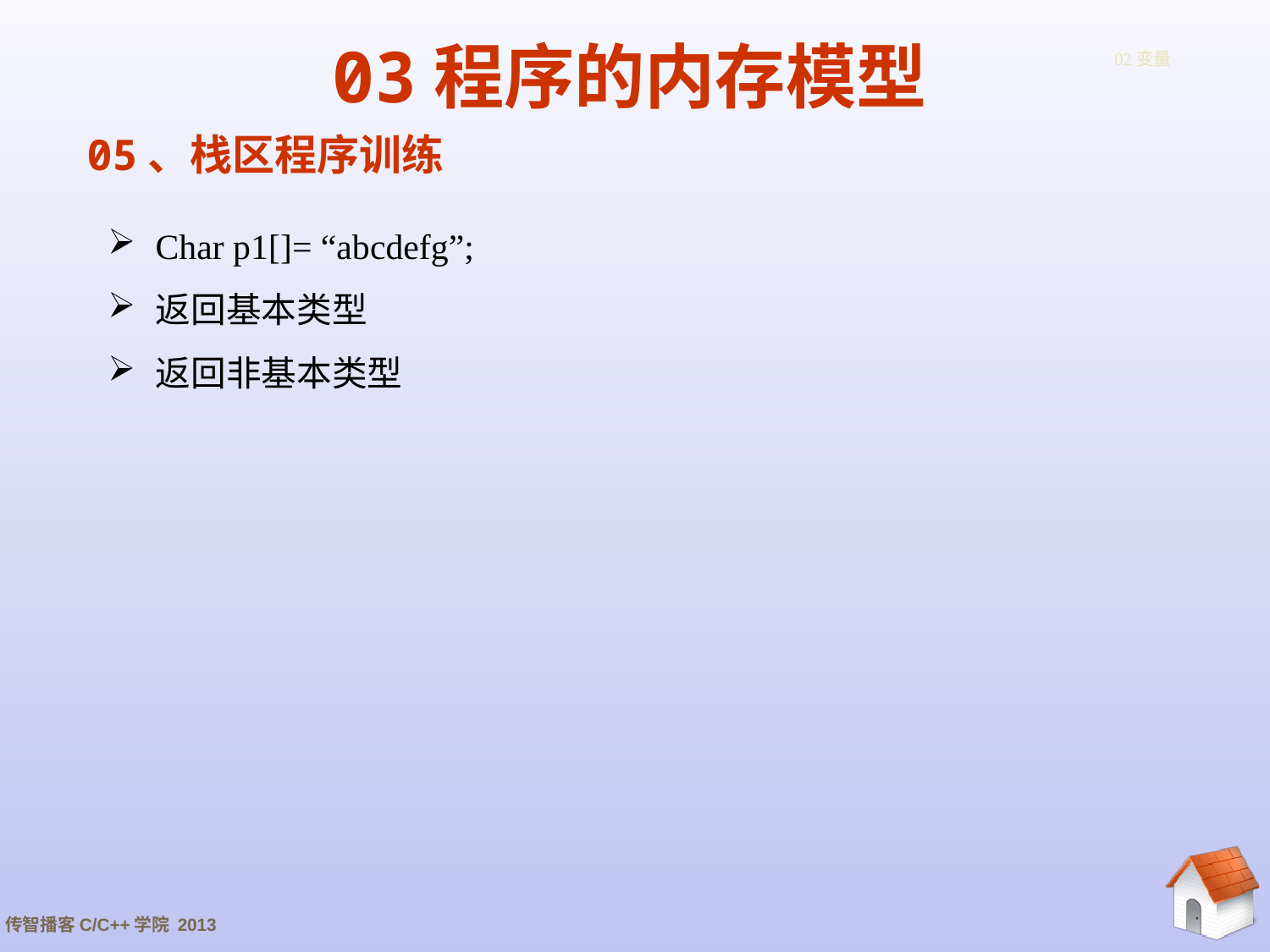

03程序的内存模型
# 02变量
05、栈区程序训练
Char p1[]= “abcdefg”;
返回基本类型
返回非基本类型